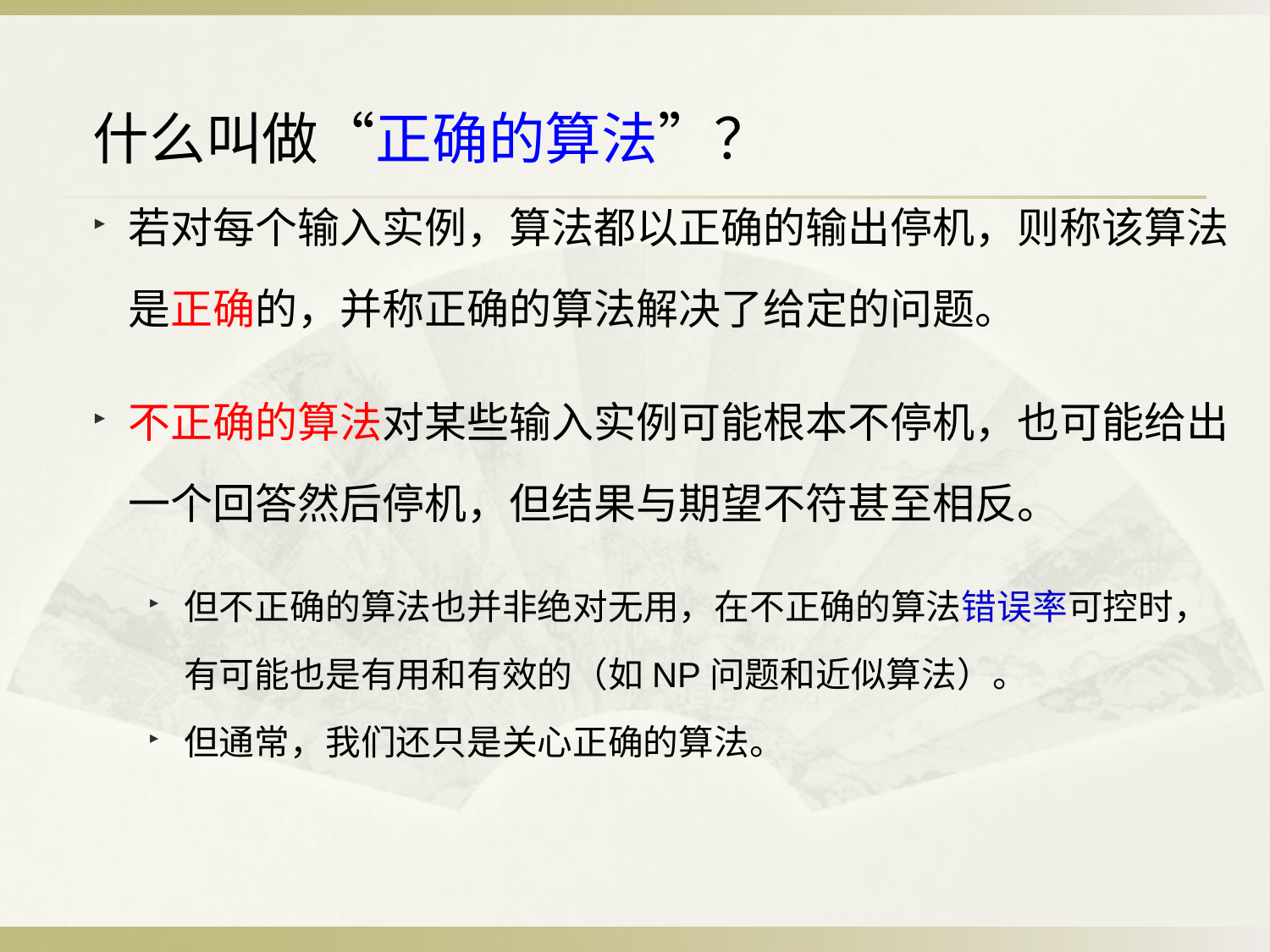

什么叫做“正确的算法”？
若对每个输入实例，算法都以正确的输出停机，则称该算法是正确的，并称正确的算法解决了给定的问题。
不正确的算法对某些输入实例可能根本不停机，也可能给出一个回答然后停机，但结果与期望不符甚至相反。
但不正确的算法也并非绝对无用，在不正确的算法错误率可控时，有可能也是有用和有效的（如NP问题和近似算法）。
但通常，我们还只是关心正确的算法。